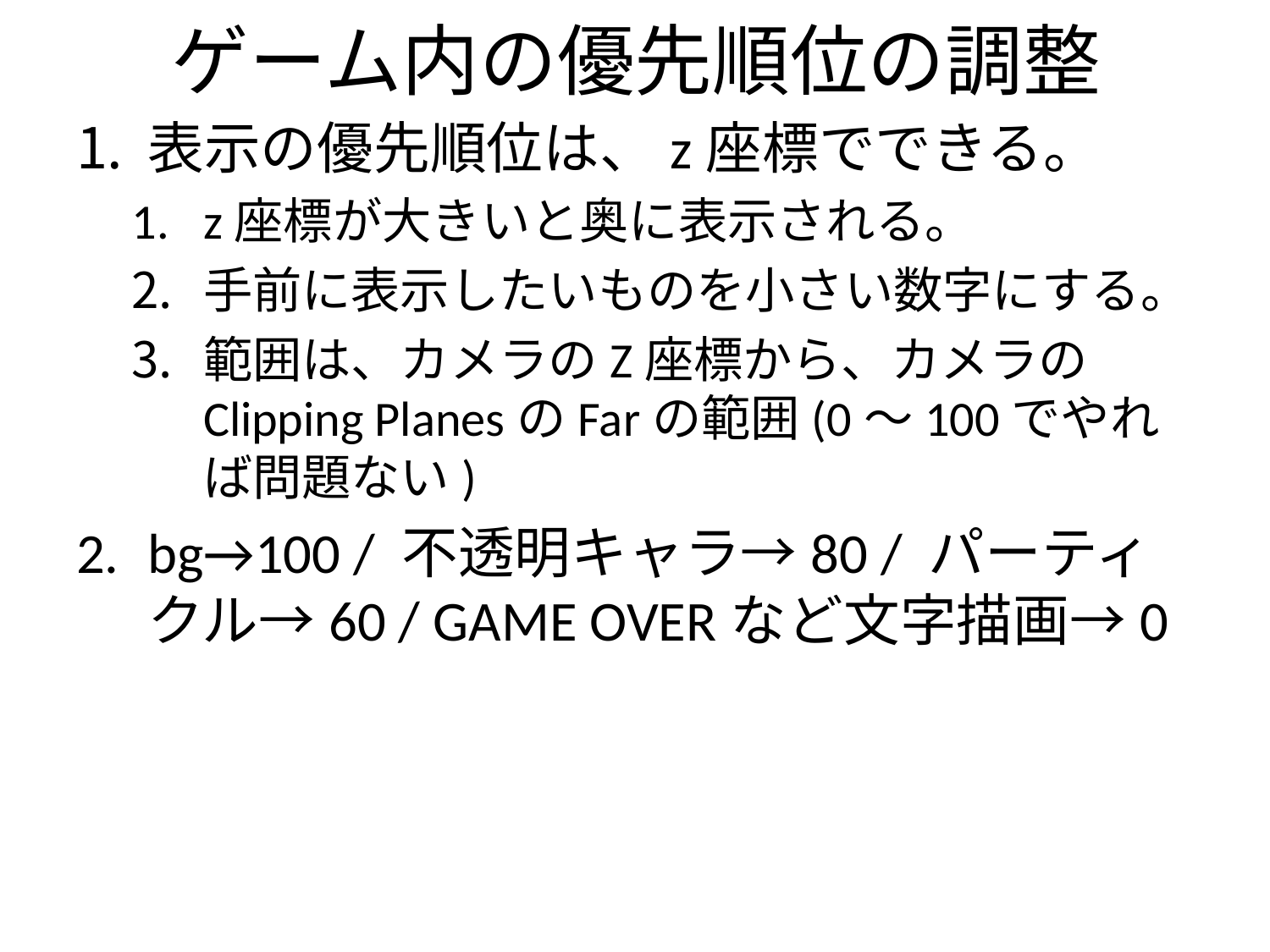

# ゲーム内の優先順位の調整
表示の優先順位は、z座標でできる。
z座標が大きいと奥に表示される。
手前に表示したいものを小さい数字にする。
範囲は、カメラのZ座標から、カメラのClipping PlanesのFarの範囲(0～100でやれば問題ない)
bg→100 / 不透明キャラ→80 / パーティクル→60 / GAME OVERなど文字描画→0